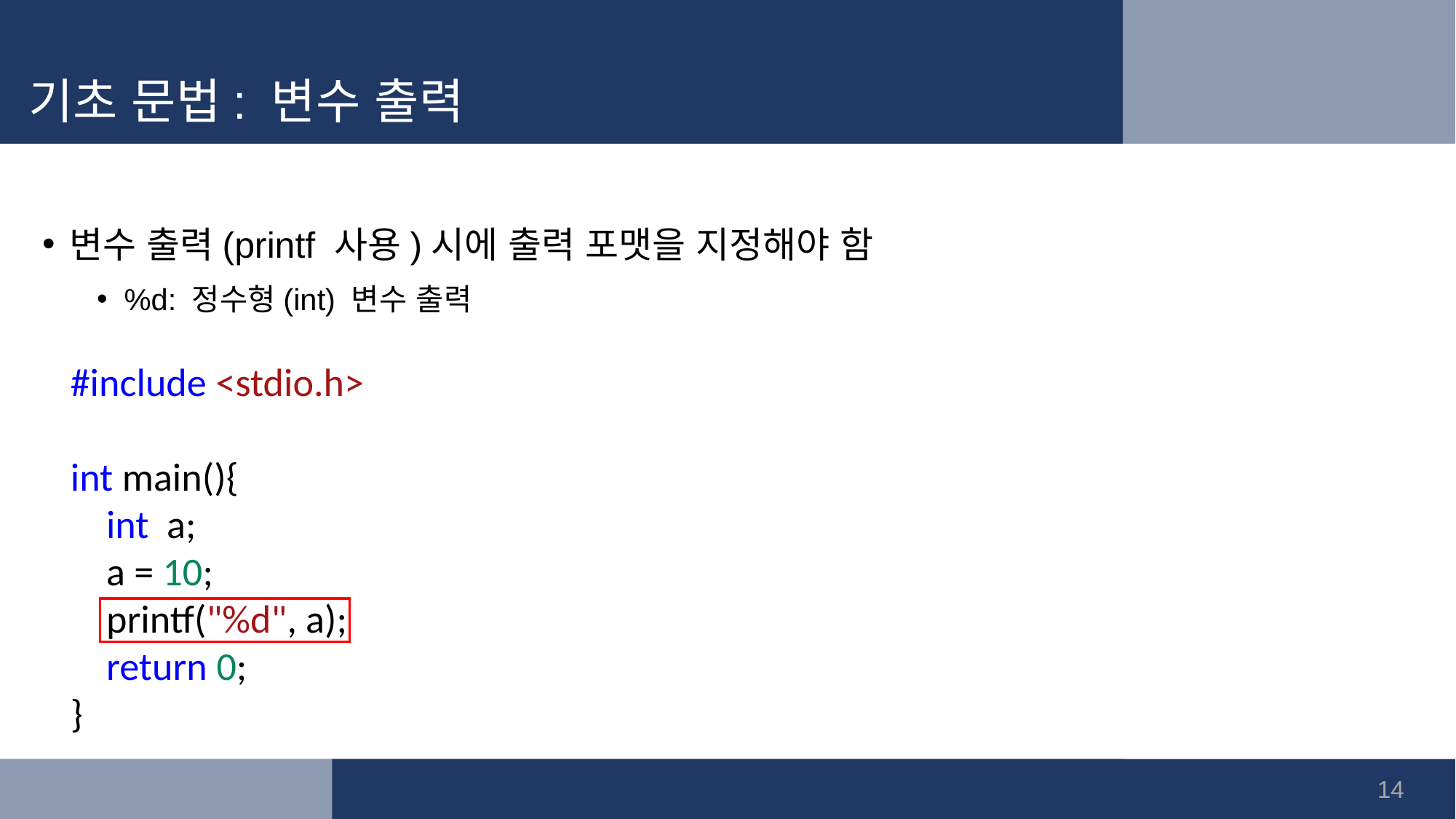

# 기초 문법: 변수 출력
변수 출력(printf 사용)시에 출력 포맷을 지정해야 함
%d: 정수형(int) 변수 출력

#include <stdio.h>

int main(){
    int  a;
    a = 10;
    printf("%d", a);
    return 0;
}

14